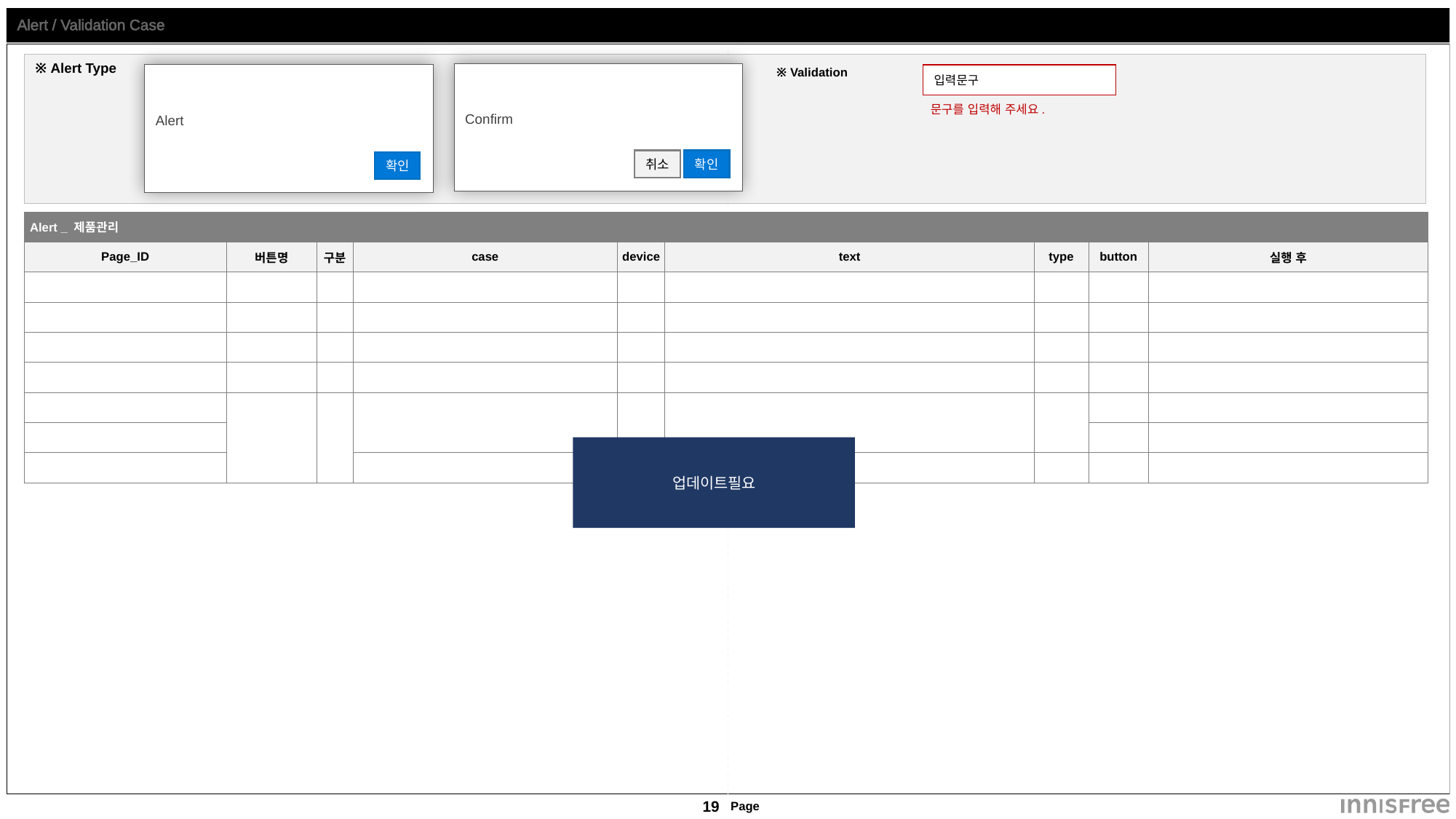

# Alert / Validation Case
※ Alert Type
※ Validation

Confirm
취소
확인

Alert
확인
입력문구
문구를 입력해 주세요.
| Alert \_ 제품관리 |  |  |  |  |  |  |  |  |
| --- | --- | --- | --- | --- | --- | --- | --- | --- |
| Page\_ID | 버튼명 | 구분 | case | device | text | type | button | 실행 후 |
|  |  |  |  |  |  |  |  |  |
|  |  |  |  |  |  |  |  |  |
|  |  |  |  |  |  |  |  |  |
|  |  |  |  |  |  |  |  |  |
|  |  |  |  |  |  |  |  |  |
|  |  |  |  |  |  |  |  |  |
|  |  |  |  |  |  |  |  |  |
업데이트필요